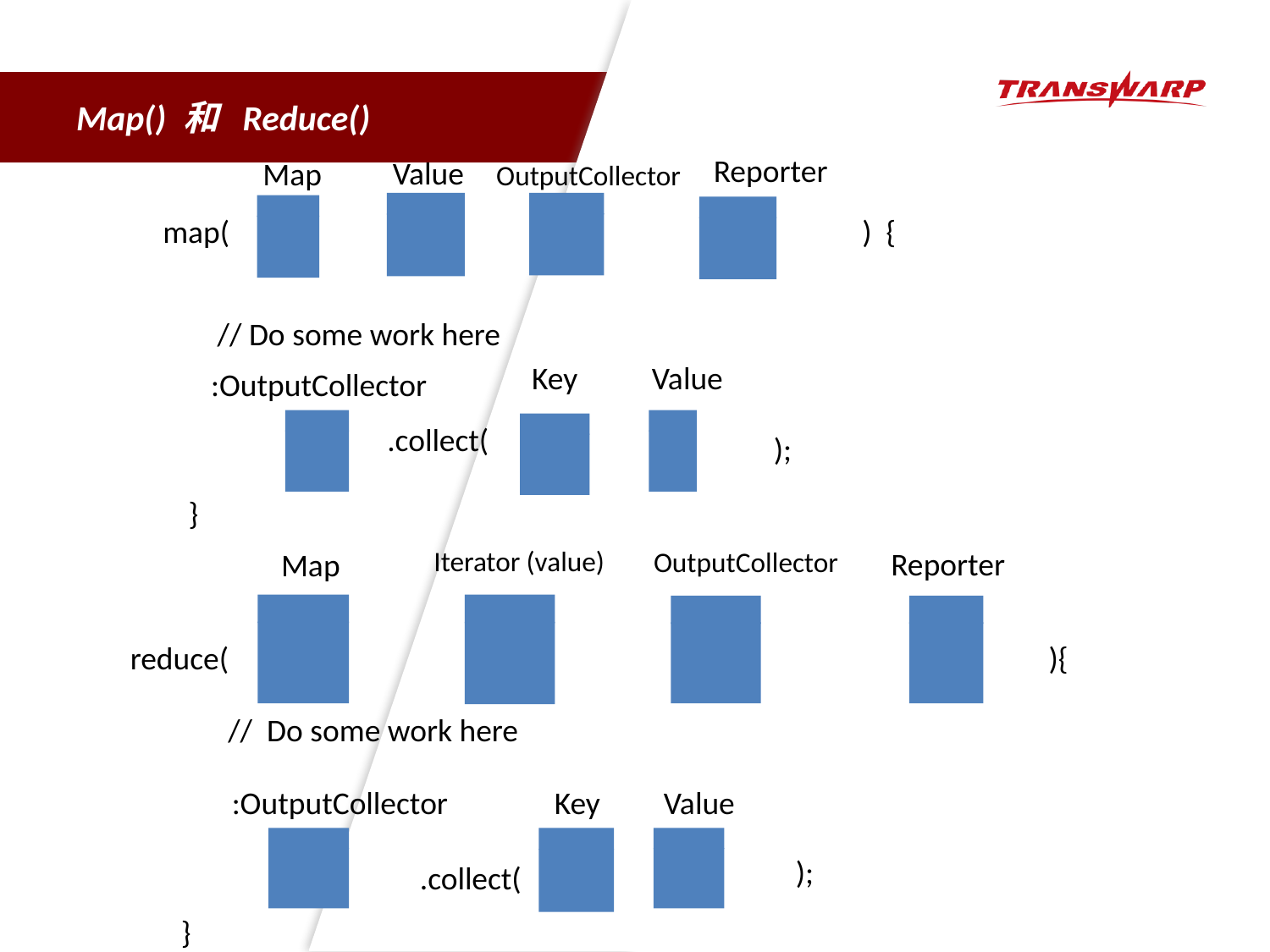

# Map() 和  Reduce()
Reporter
Value
Map
OutputCollector

 )  {
map(
// Do some work here
Key
Value
:OutputCollector

.collect(

);
}
Iterator (value)
Reporter
OutputCollector
Map

 ){
reduce(
//  Do some work here
:OutputCollector
Key
Value

);
.collect(

}